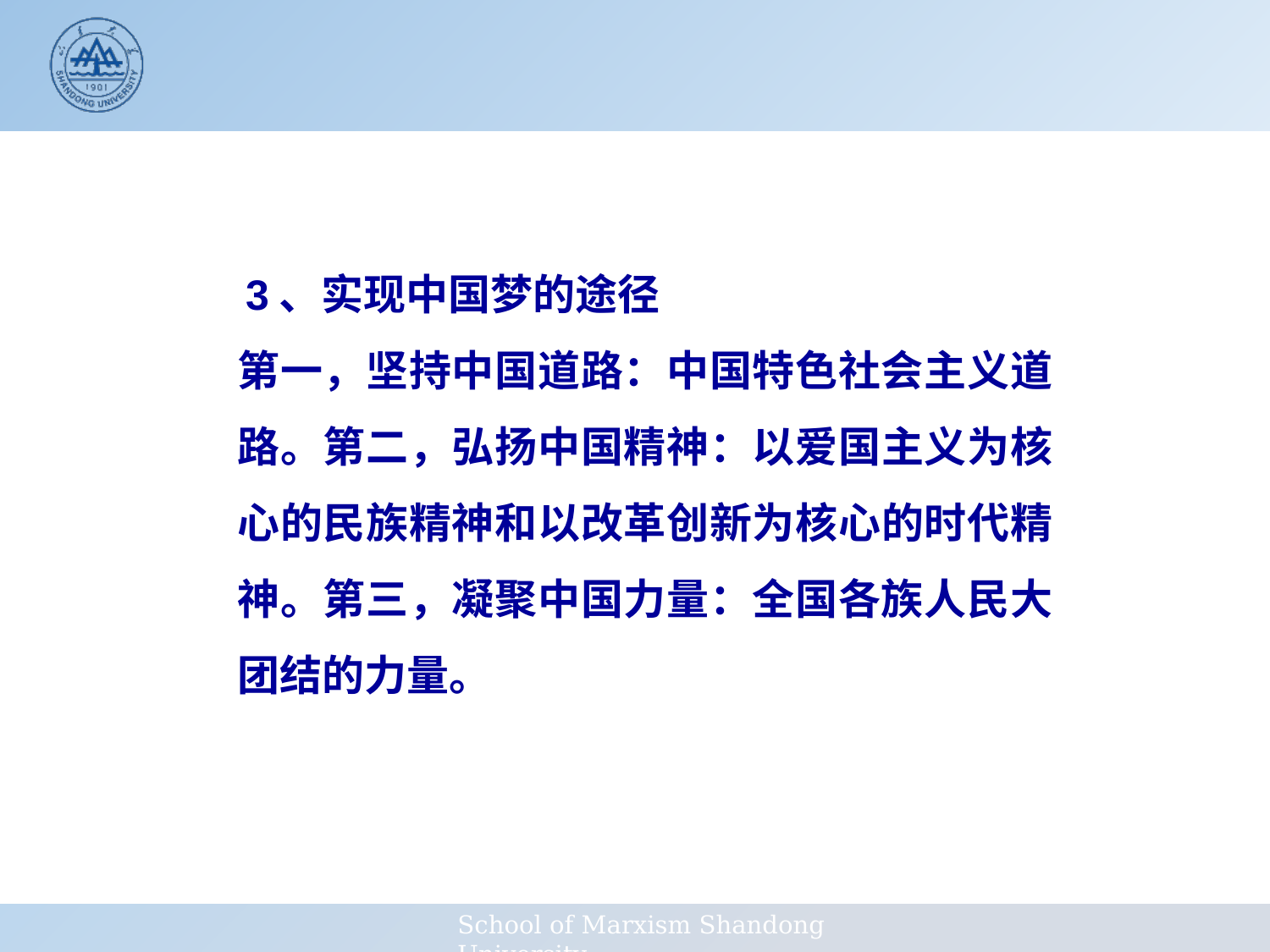

3、实现中国梦的途径
第一，坚持中国道路：中国特色社会主义道路。第二，弘扬中国精神：以爱国主义为核心的民族精神和以改革创新为核心的时代精神。第三，凝聚中国力量：全国各族人民大团结的力量。